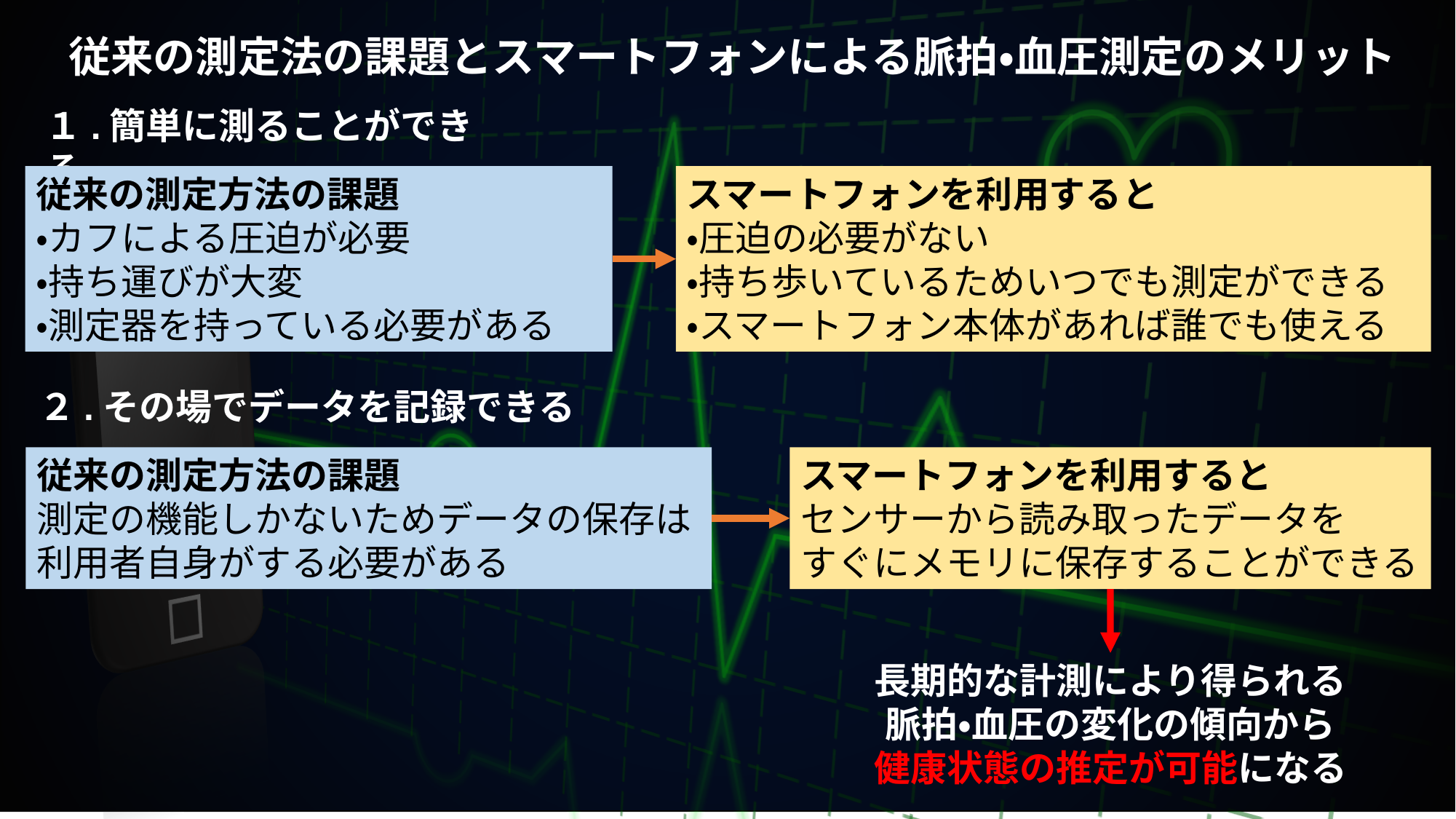

従来の測定法の課題とスマートフォンによる脈拍・血圧測定のメリット
１.簡単に測ることができる
従来の測定方法の課題
・カフによる圧迫が必要
・持ち運びが大変
・測定器を持っている必要がある
スマートフォンを利用すると
・圧迫の必要がない
・持ち歩いているためいつでも測定ができる
・スマートフォン本体があれば誰でも使える
２.その場でデータを記録できる
従来の測定方法の課題
測定の機能しかないためデータの保存は
利用者自身がする必要がある
スマートフォンを利用すると
センサーから読み取ったデータを
すぐにメモリに保存することができる
長期的な計測により得られる
脈拍・血圧の変化の傾向から
健康状態の推定が可能になる